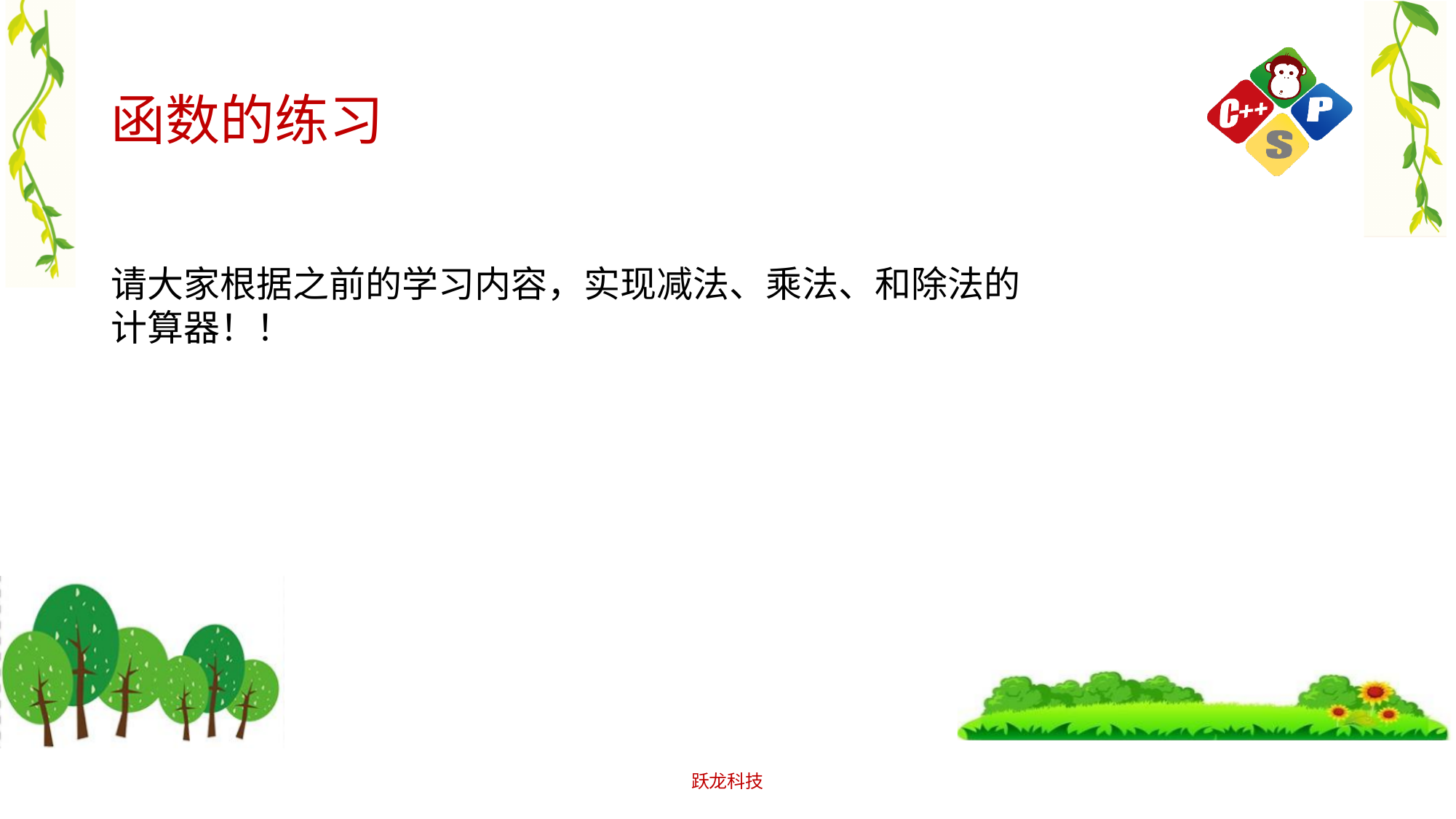

# 函数的练习
请大家根据之前的学习内容，实现减法、乘法、和除法的计算器！！
跃龙科技